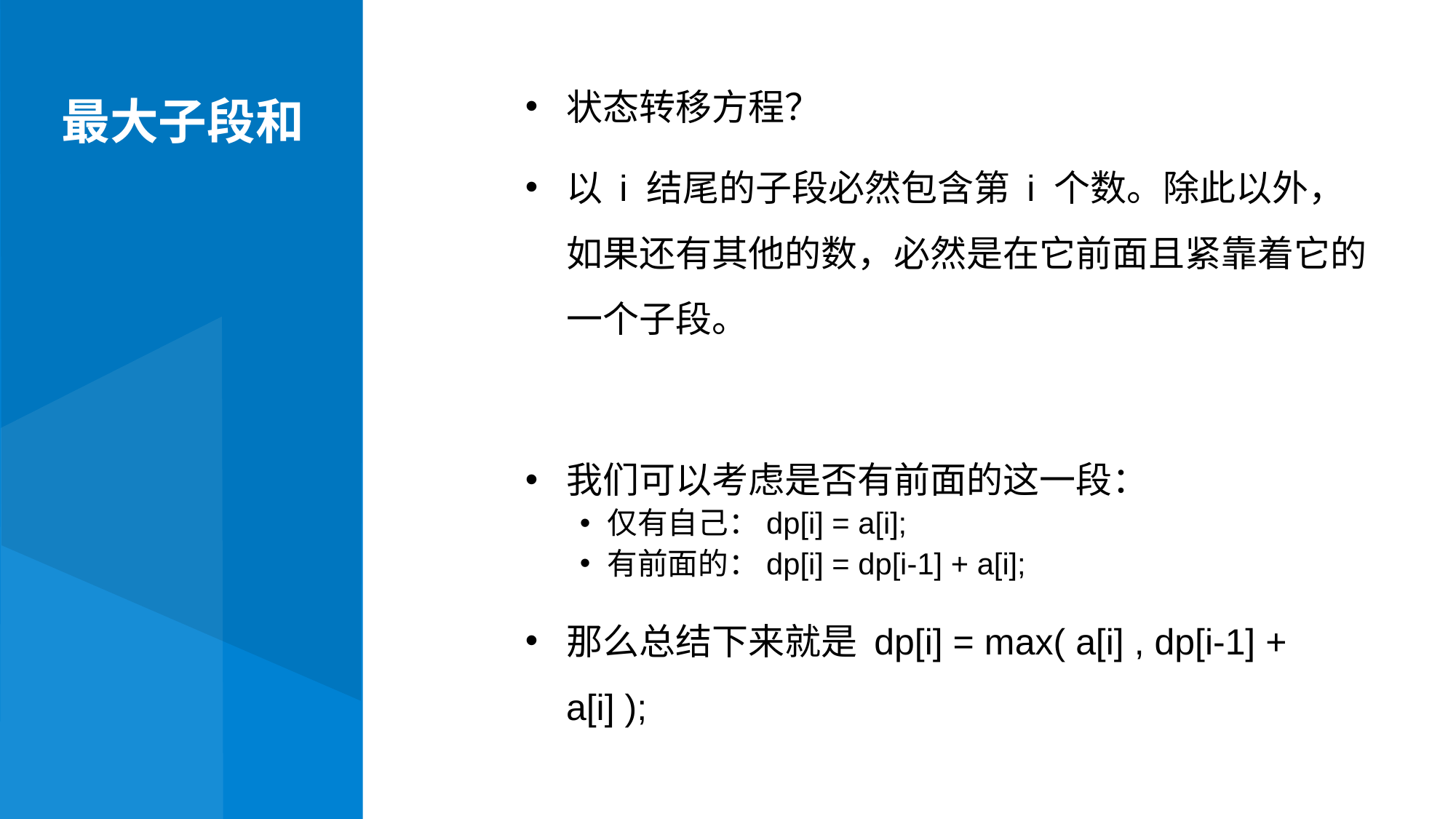

最大子段和
状态转移方程？
以 i 结尾的子段必然包含第 i 个数。除此以外，如果还有其他的数，必然是在它前面且紧靠着它的一个子段。

我们可以考虑是否有前面的这一段：
仅有自己：dp[i] = a[i];
有前面的：dp[i] = dp[i-1] + a[i];
那么总结下来就是 dp[i] = max( a[i] , dp[i-1] + a[i] );